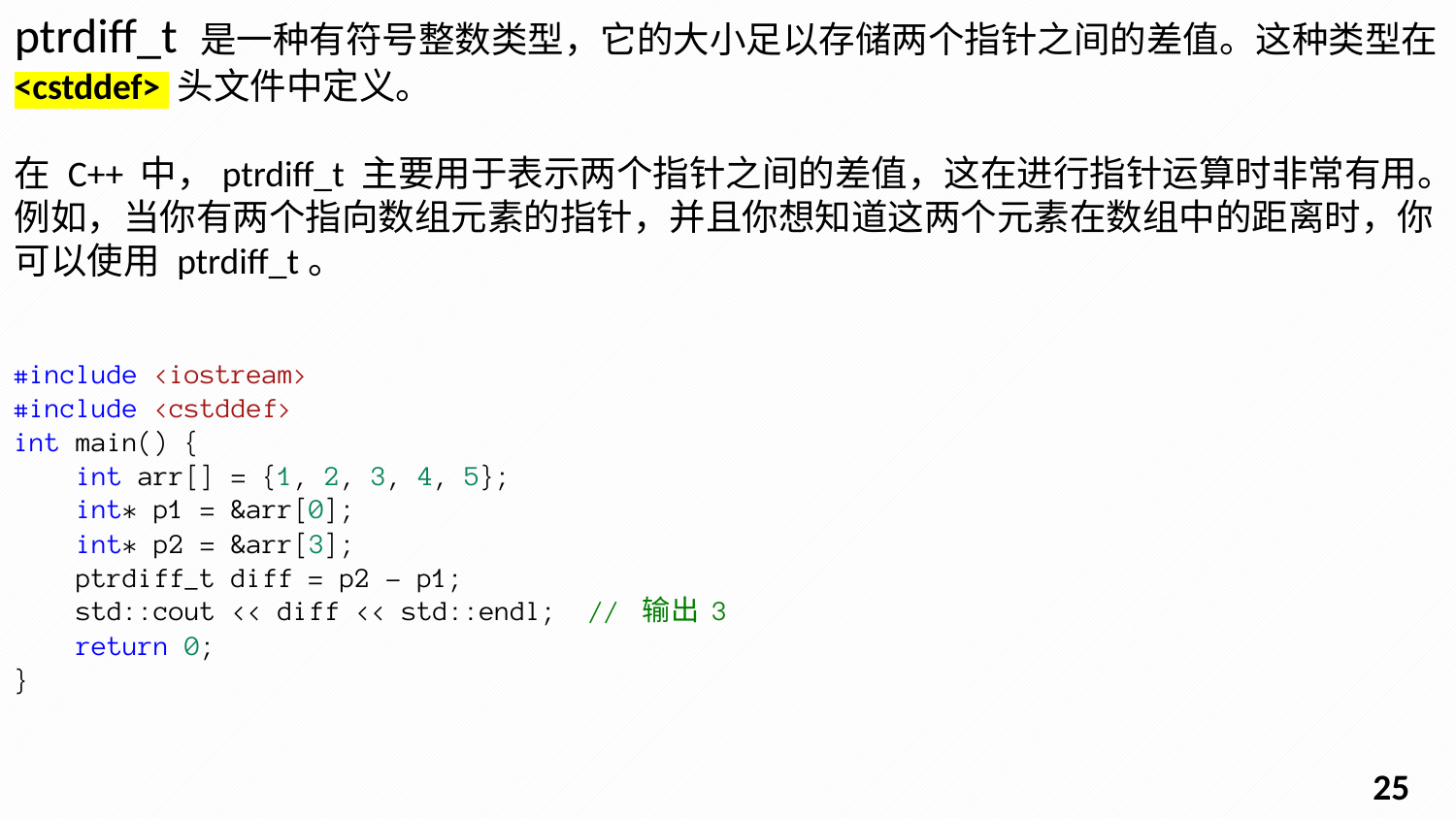

ptrdiff_t 是一种有符号整数类型，它的大小足以存储两个指针之间的差值。这种类型在 <cstddef> 头文件中定义。

在 C++ 中，ptrdiff_t 主要用于表示两个指针之间的差值，这在进行指针运算时非常有用。例如，当你有两个指向数组元素的指针，并且你想知道这两个元素在数组中的距离时，你可以使用 ptrdiff_t。
#include <iostream>
#include <cstddef>
int main() {
    int arr[] = {1, 2, 3, 4, 5};
    int* p1 = &arr[0];
    int* p2 = &arr[3];
    ptrdiff_t diff = p2 - p1;
    std::cout << diff << std::endl;  // 输出 3
    return 0;
}
25